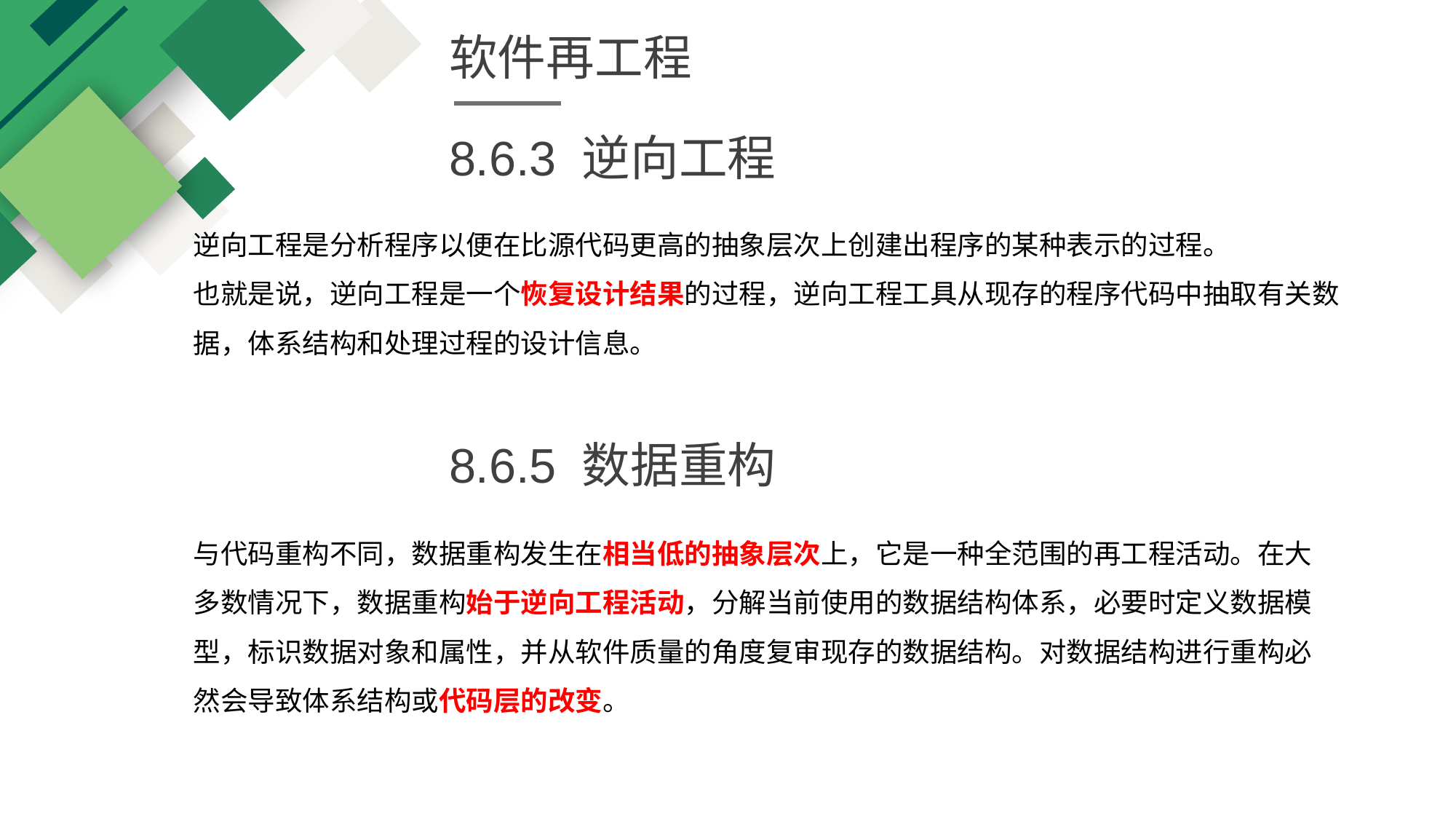

软件再工程
8.6.3 逆向工程
逆向工程是分析程序以便在比源代码更高的抽象层次上创建出程序的某种表示的过程。
也就是说，逆向工程是一个恢复设计结果的过程，逆向工程工具从现存的程序代码中抽取有关数据，体系结构和处理过程的设计信息。
8.6.5 数据重构
与代码重构不同，数据重构发生在相当低的抽象层次上，它是一种全范围的再工程活动。在大多数情况下，数据重构始于逆向工程活动，分解当前使用的数据结构体系，必要时定义数据模型，标识数据对象和属性，并从软件质量的角度复审现存的数据结构。对数据结构进行重构必然会导致体系结构或代码层的改变。